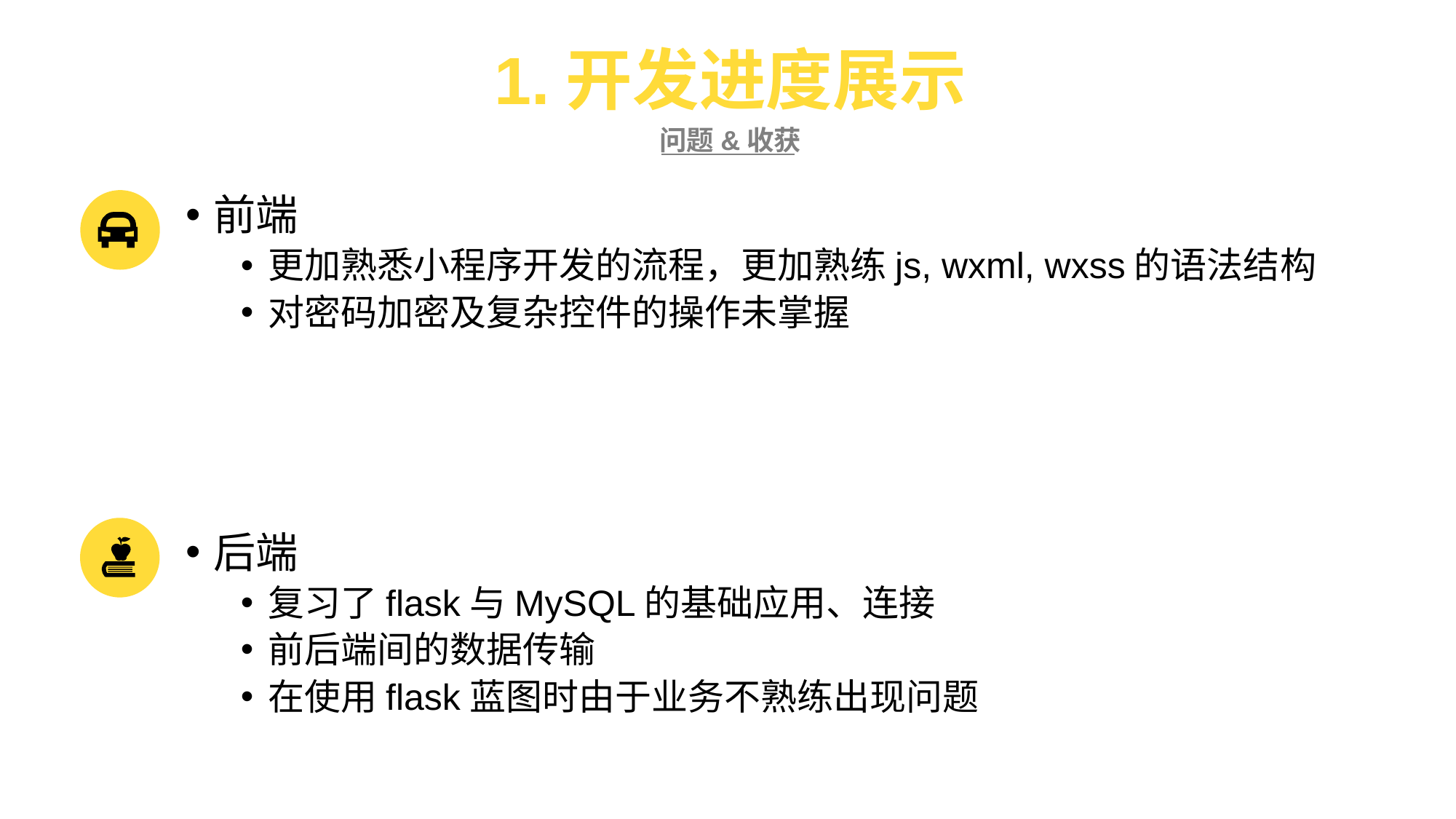

1.开发进度展示
问题&收获
前端
更加熟悉小程序开发的流程，更加熟练js, wxml, wxss的语法结构
对密码加密及复杂控件的操作未掌握

后端
复习了flask与MySQL的基础应用、连接
前后端间的数据传输
在使用flask蓝图时由于业务不熟练出现问题